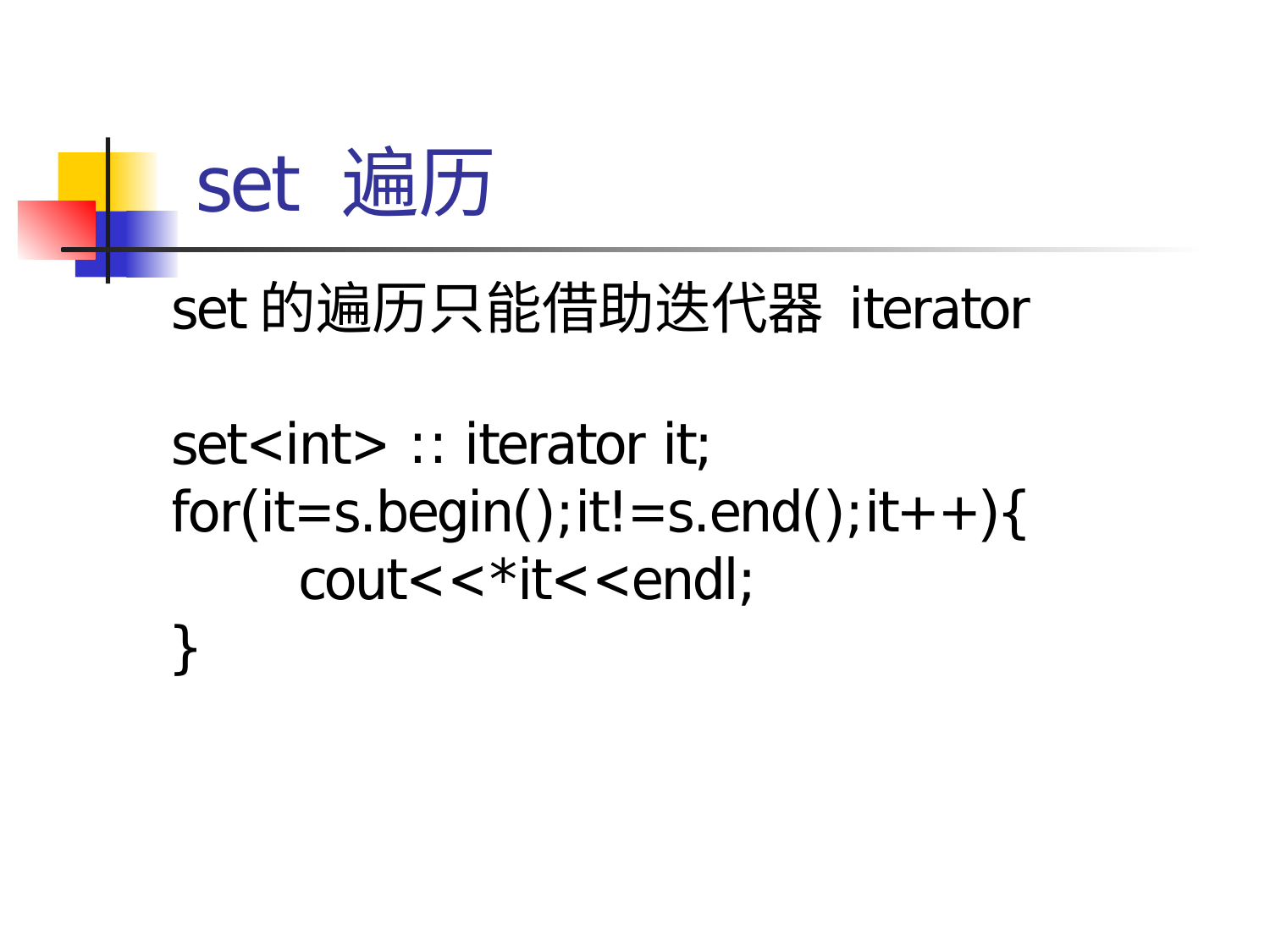

# set 遍历
set的遍历只能借助迭代器 iterator

set<int> :: iterator it;
for(it=s.begin();it!=s.end();it++){
	cout<<*it<<endl;
}